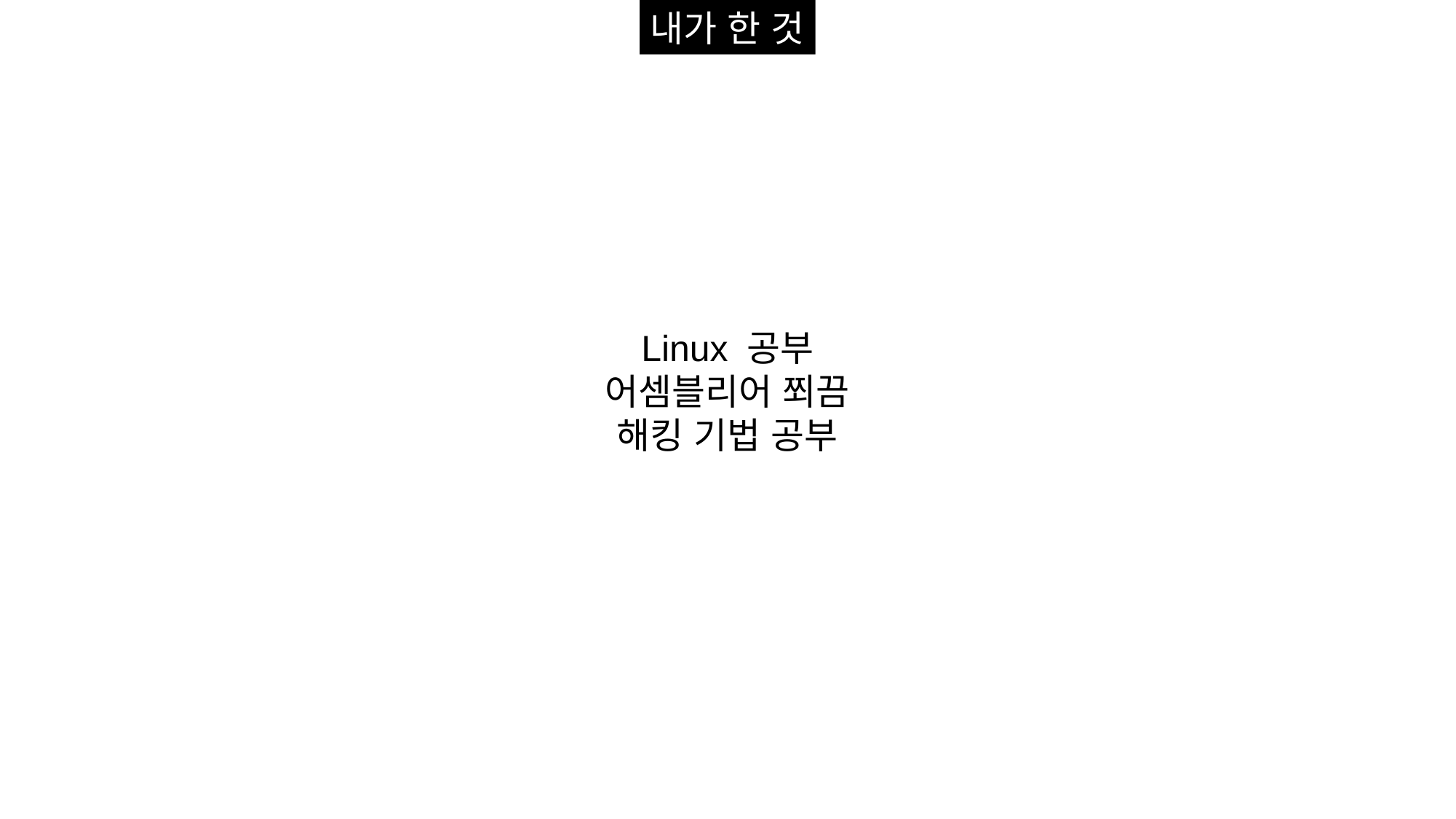

내가 한 것
Linux 공부
어셈블리어 쬐끔
해킹 기법 공부